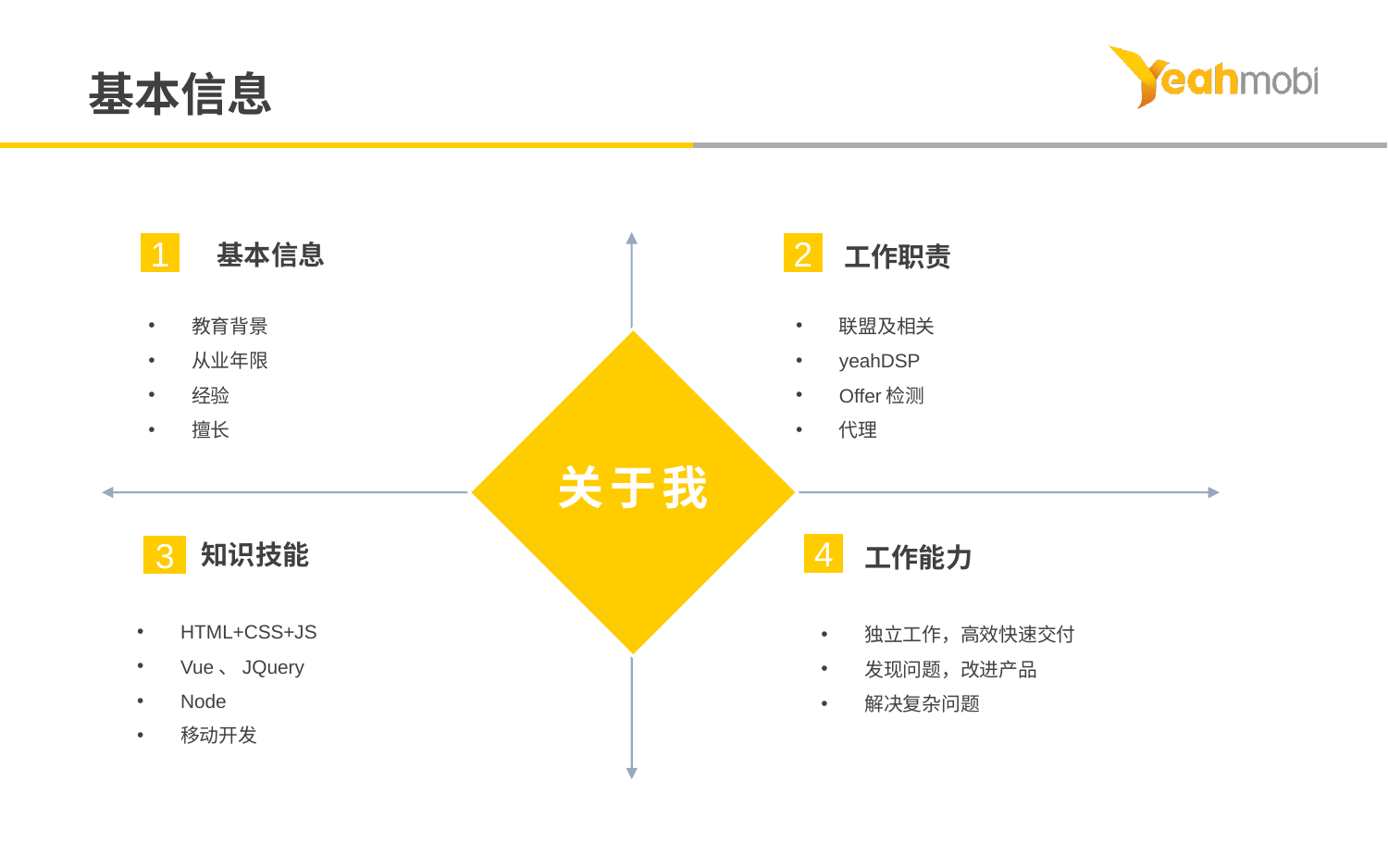

基本信息
基本信息

1
2
工作职责
教育背景
从业年限
经验
擅长
联盟及相关
yeahDSP
Offer检测
代理

关于我

知识技能
4
工作能力
3
HTML+CSS+JS
Vue、JQuery
Node
移动开发
独立工作，高效快速交付
发现问题，改进产品
解决复杂问题